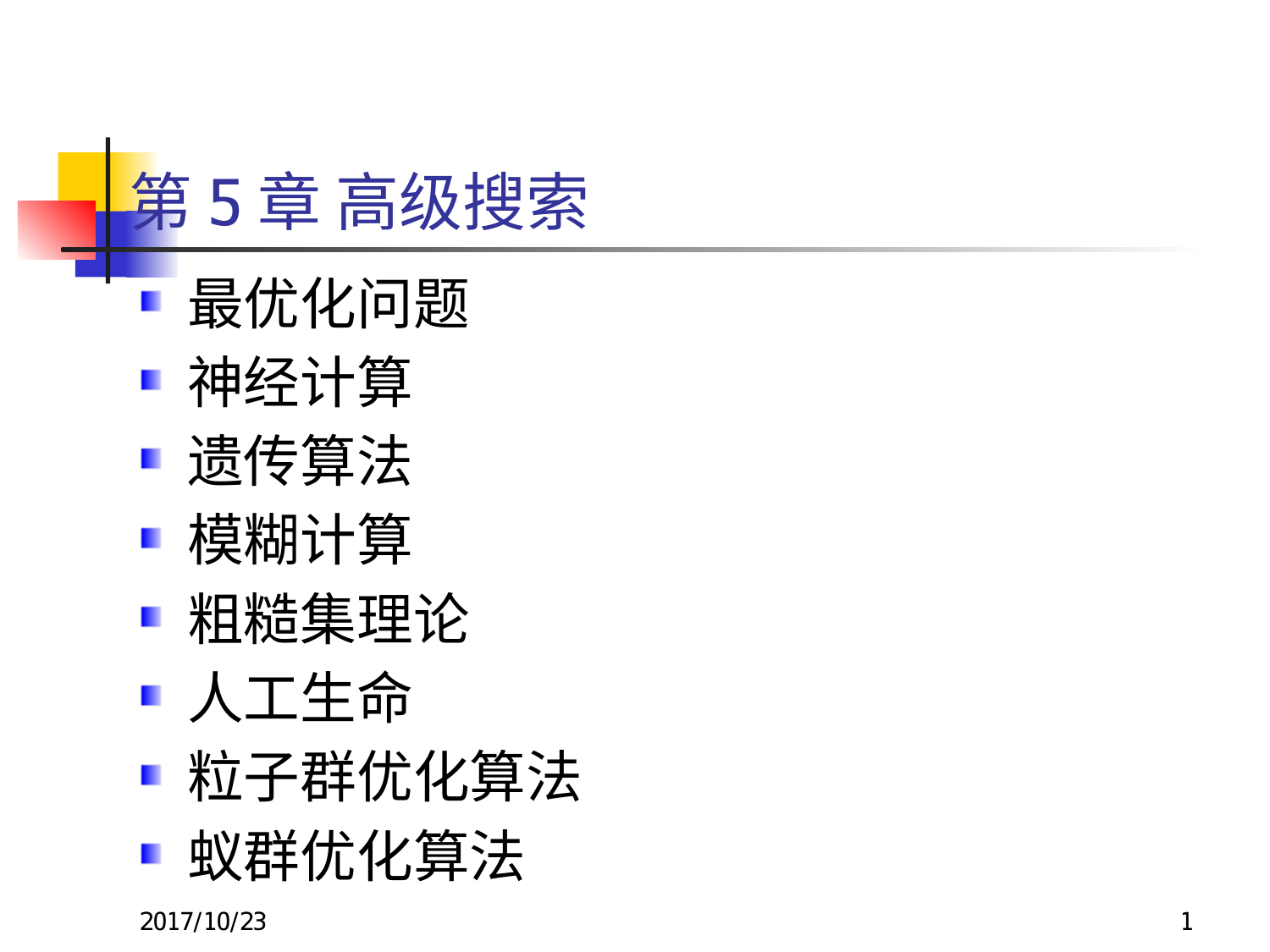

# 第5章 高级搜索
最优化问题
神经计算
遗传算法
模糊计算
粗糙集理论
人工生命
粒子群优化算法
蚁群优化算法
2017/10/23
1